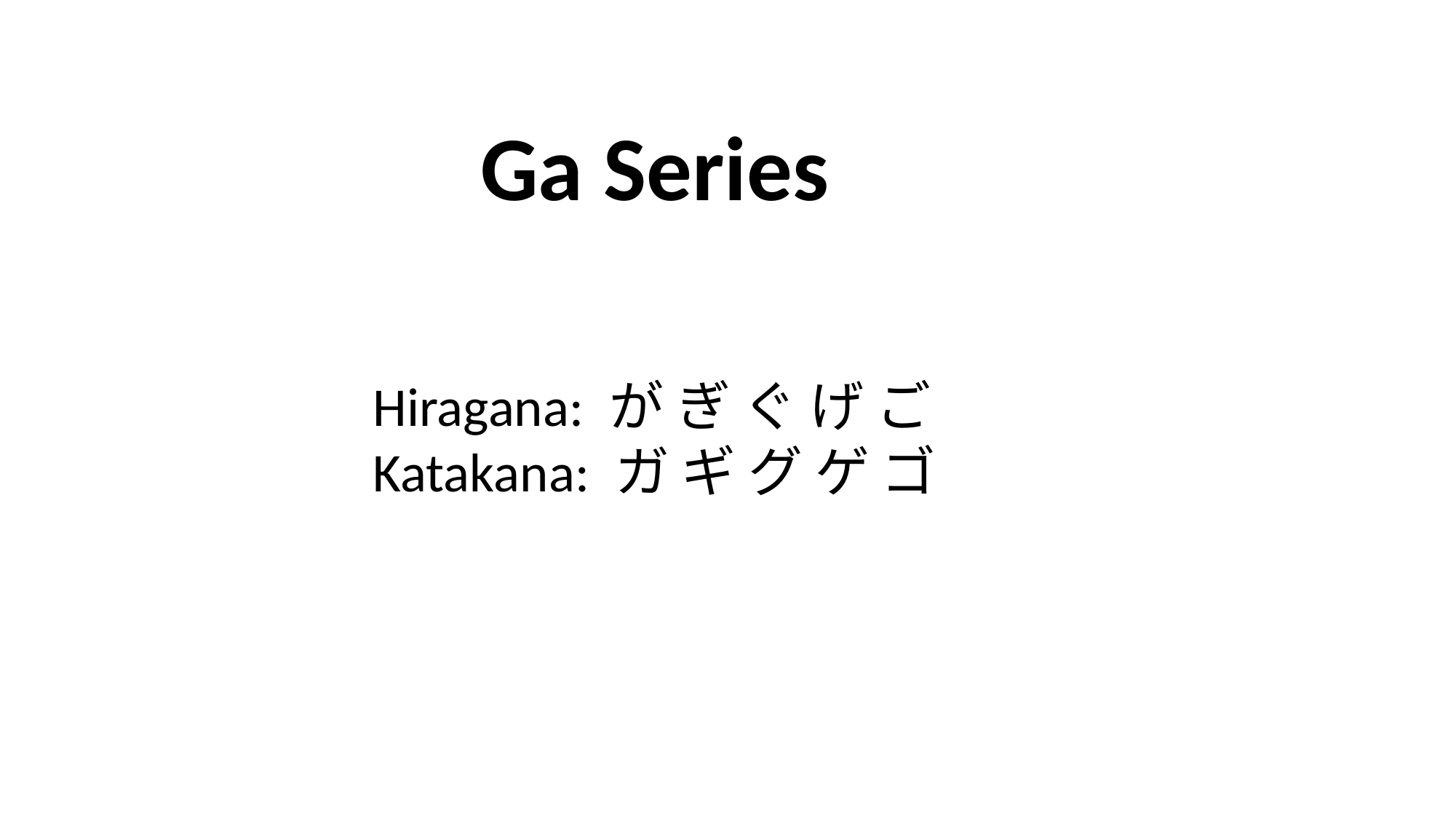

Ga Series
Hiragana: が ぎ ぐ げ ご
Katakana: ガ ギ グ ゲ ゴ